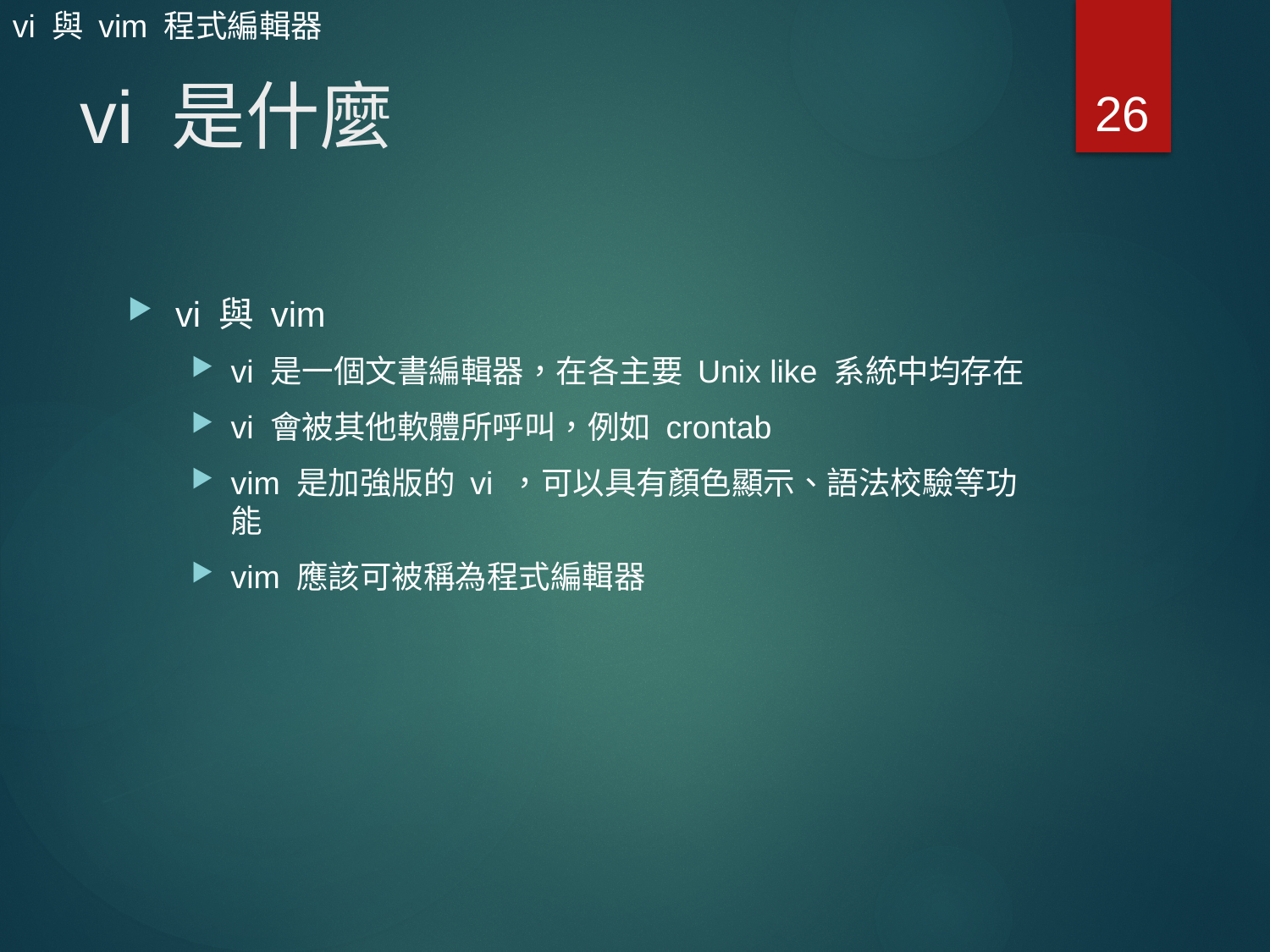

vi 與 vim 程式編輯器
26
# vi 是什麼
vi 與 vim
vi 是一個文書編輯器，在各主要 Unix like 系統中均存在
vi 會被其他軟體所呼叫，例如 crontab
vim 是加強版的 vi ，可以具有顏色顯示、語法校驗等功能
vim 應該可被稱為程式編輯器